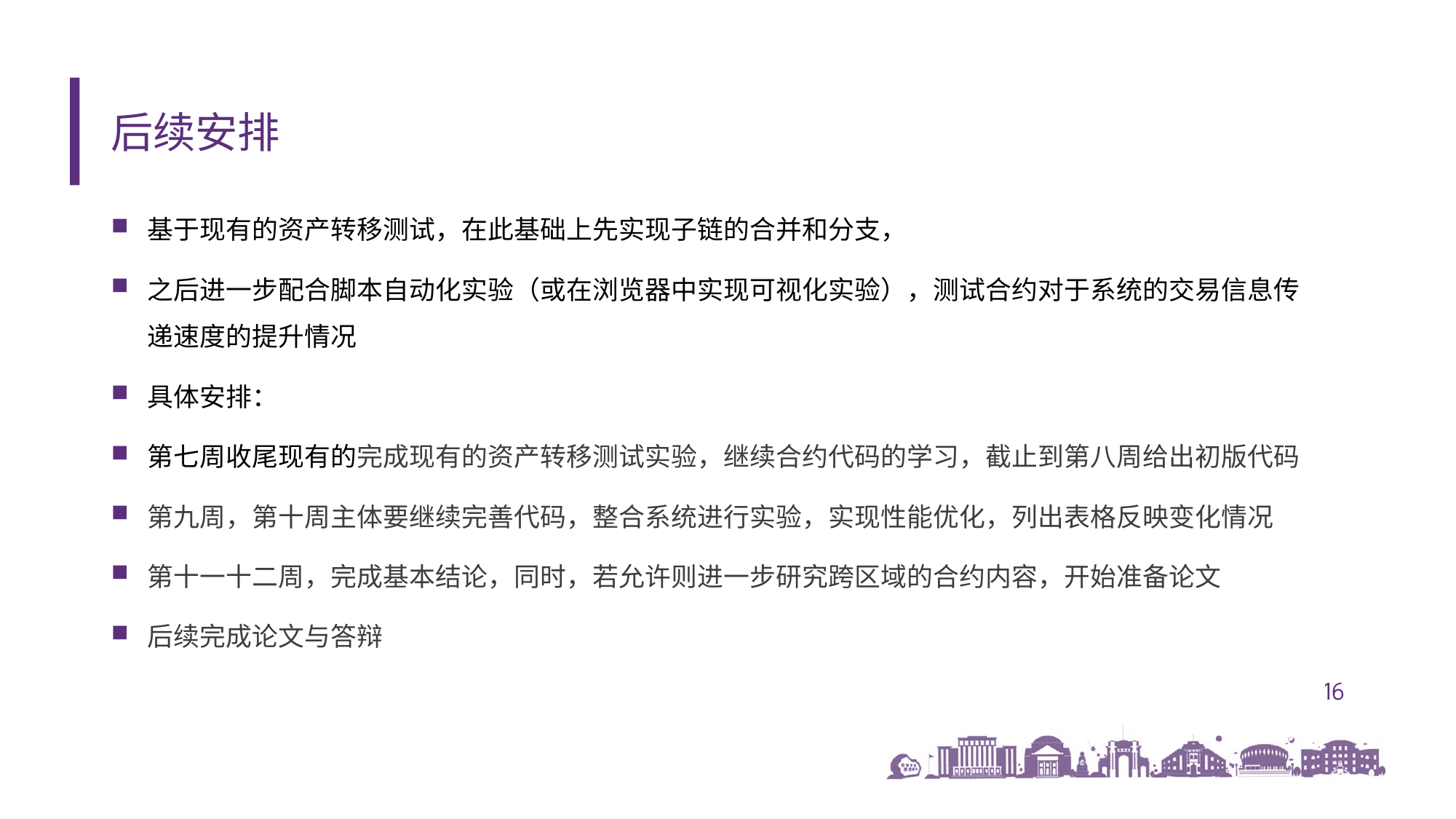

# 后续安排
基于现有的资产转移测试，在此基础上先实现子链的合并和分支，
之后进一步配合脚本自动化实验（或在浏览器中实现可视化实验），测试合约对于系统的交易信息传递速度的提升情况
具体安排：
第七周收尾现有的完成现有的资产转移测试实验，继续合约代码的学习，截止到第八周给出初版代码
第九周，第十周主体要继续完善代码，整合系统进行实验，实现性能优化，列出表格反映变化情况
第十一十二周，完成基本结论，同时，若允许则进一步研究跨区域的合约内容，开始准备论文
后续完成论文与答辩

16